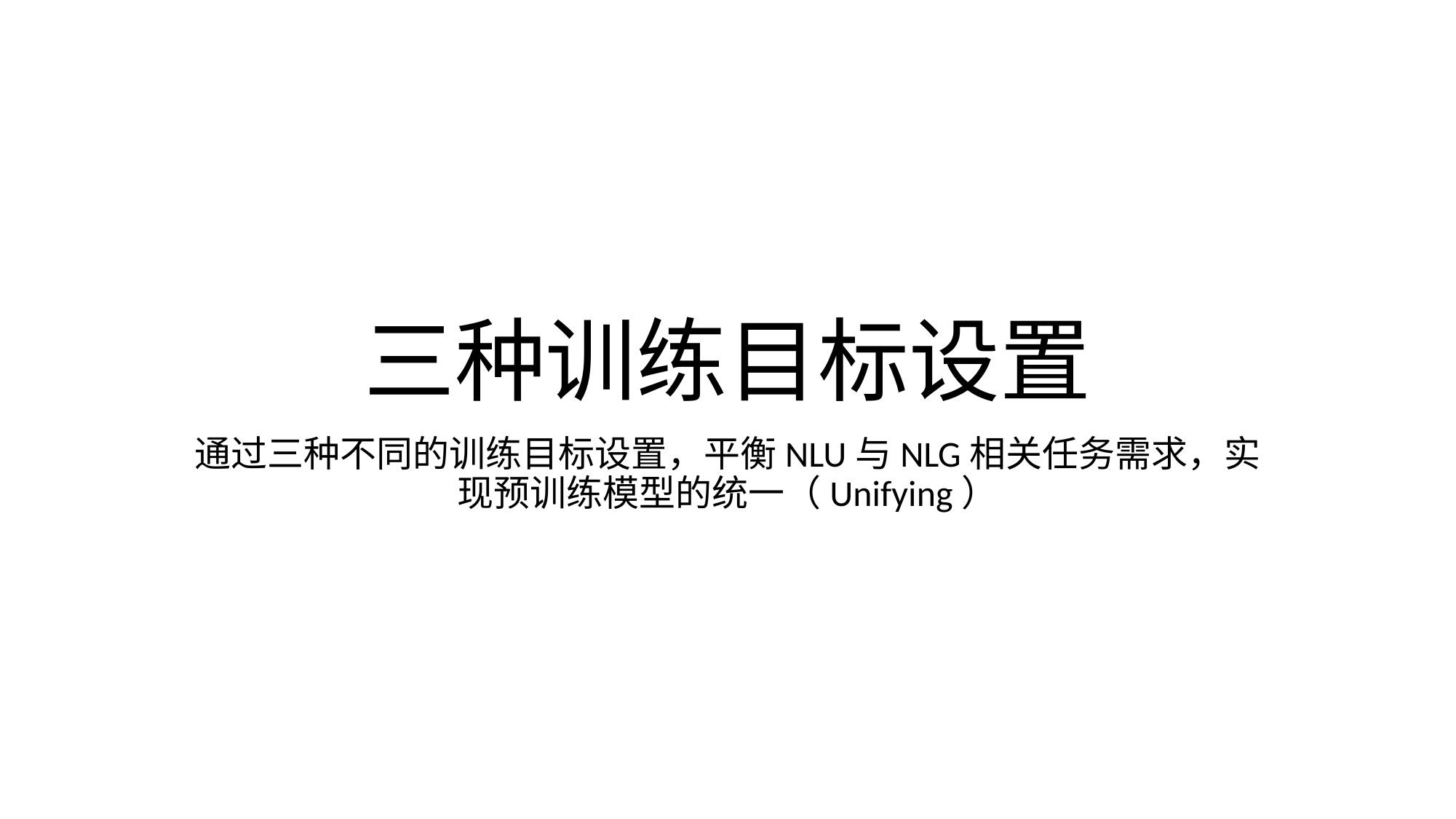

# 三种训练目标设置
通过三种不同的训练目标设置，平衡NLU与NLG相关任务需求，实现预训练模型的统一（Unifying）